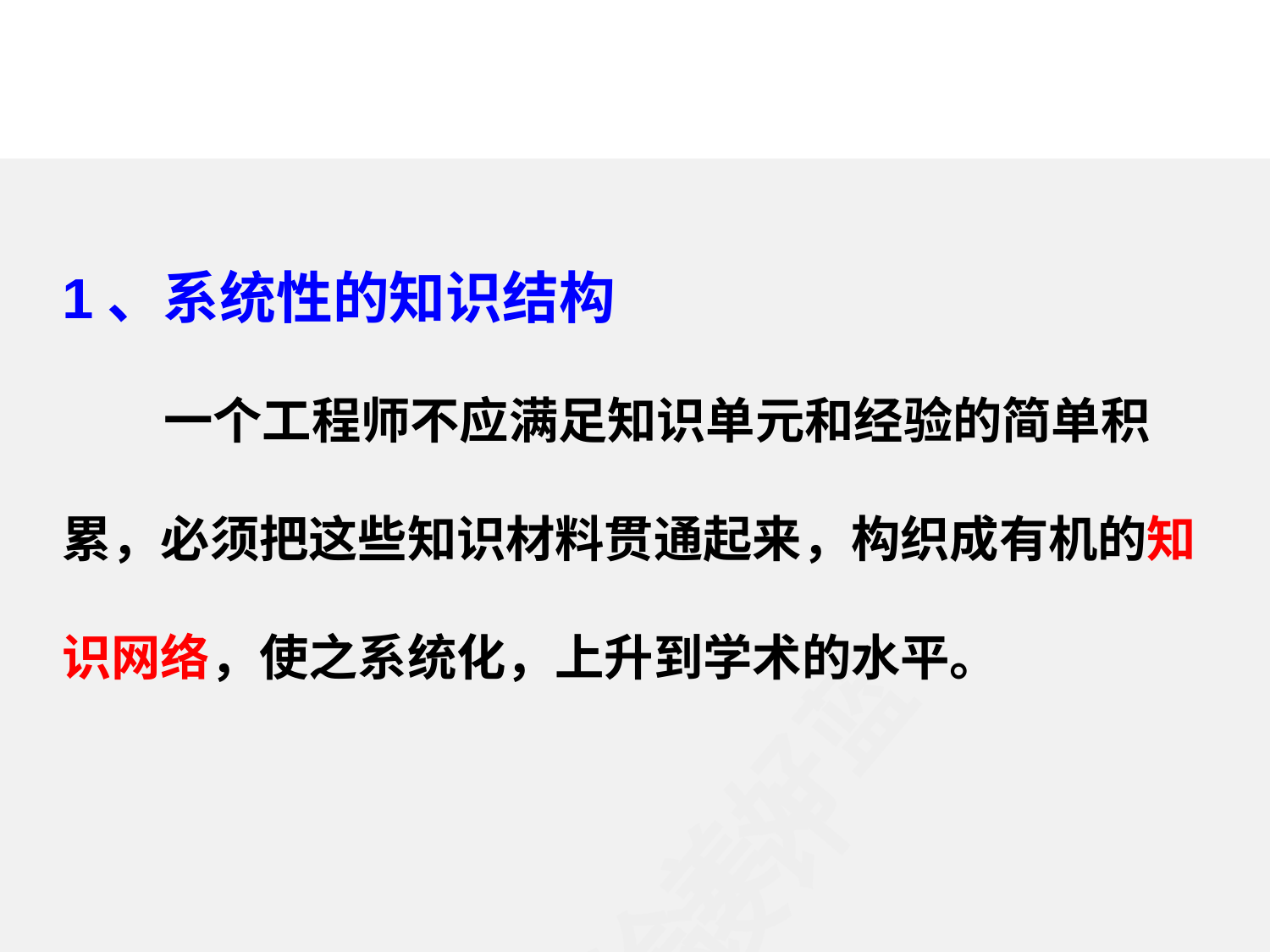

1、系统性的知识结构
        一个工程师不应满足知识单元和经验的简单积累，必须把这些知识材料贯通起来，构织成有机的知识网络，使之系统化，上升到学术的水平。